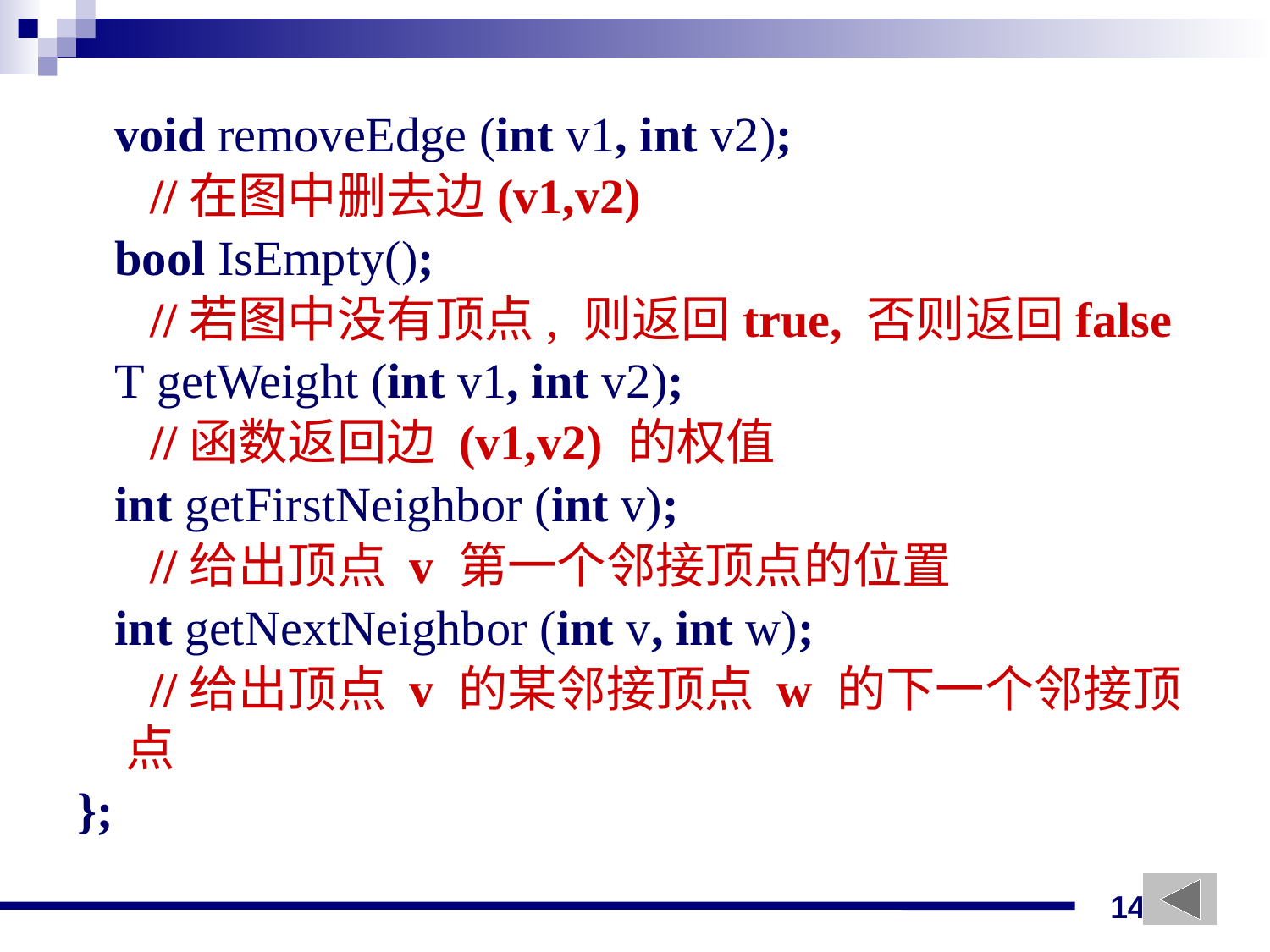

void removeEdge (int v1, int v2);
	  //在图中删去边(v1,v2)
   bool IsEmpty();
	  //若图中没有顶点, 则返回true, 否则返回false
   T getWeight (int v1, int v2);
	  //函数返回边 (v1,v2) 的权值
   int getFirstNeighbor (int v);
	  //给出顶点 v 第一个邻接顶点的位置
   int getNextNeighbor (int v, int w);
	  //给出顶点 v 的某邻接顶点 w 的下一个邻接顶点
};
146-10